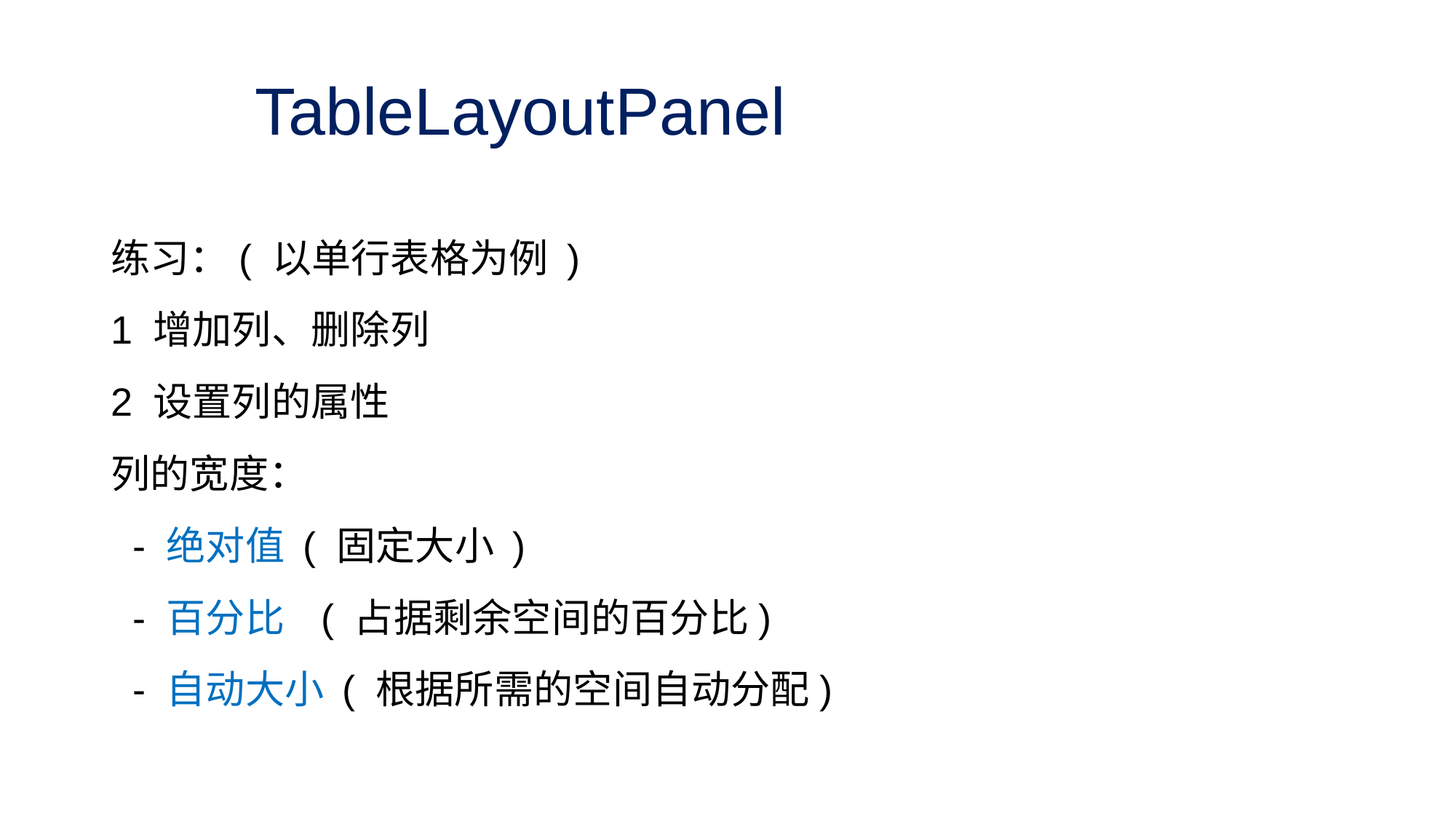

# TableLayoutPanel
练习：( 以单行表格为例 )
1 增加列、删除列
2 设置列的属性
列的宽度：
  - 绝对值 ( 固定大小 )
  - 百分比   ( 占据剩余空间的百分比)
  - 自动大小 ( 根据所需的空间自动分配)